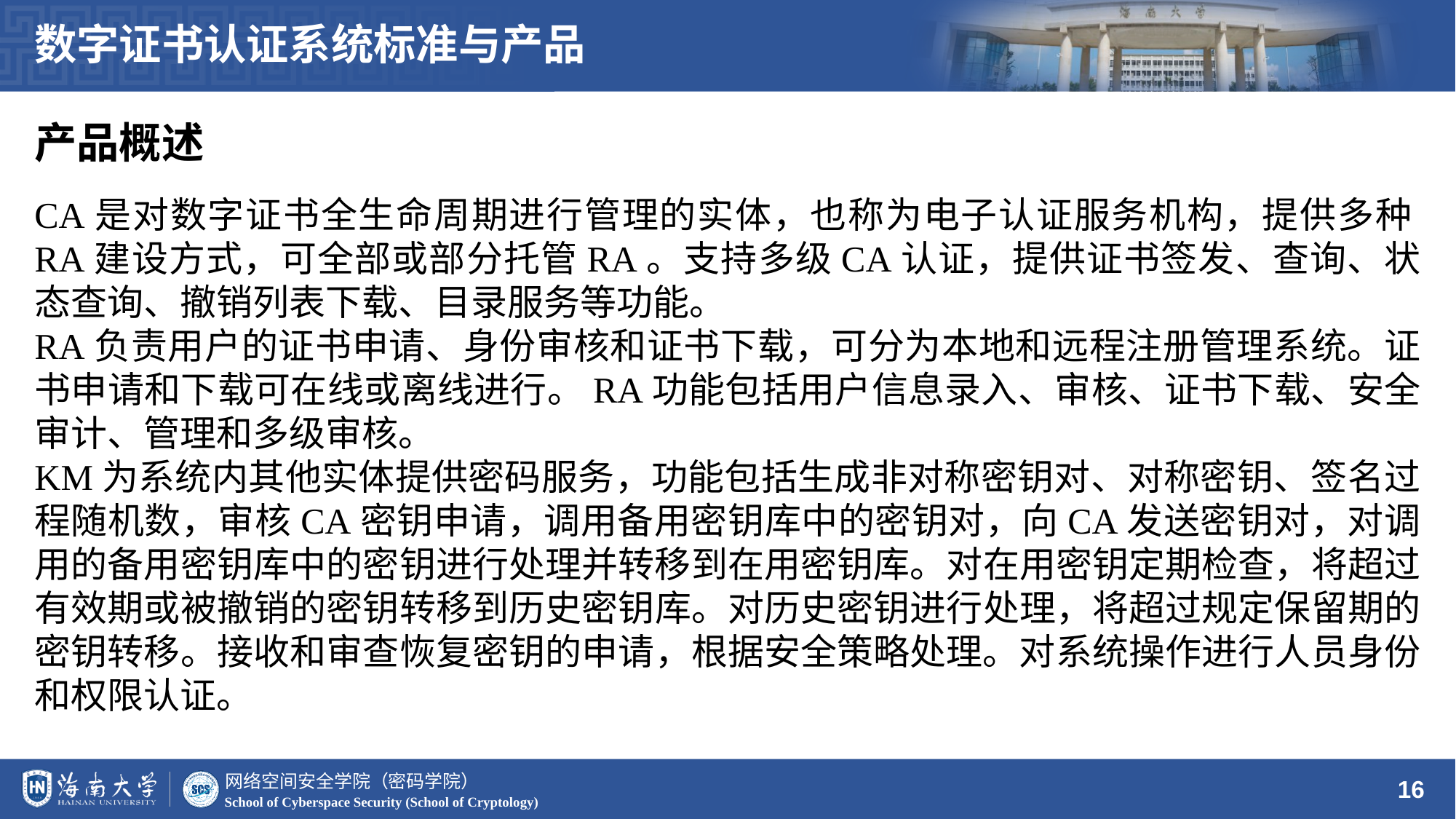

数字证书认证系统标准与产品
产品概述
CA是对数字证书全生命周期进行管理的实体，也称为电子认证服务机构，提供多种RA建设方式，可全部或部分托管RA。支持多级CA认证，提供证书签发、查询、状态查询、撤销列表下载、目录服务等功能。
RA负责用户的证书申请、身份审核和证书下载，可分为本地和远程注册管理系统。证书申请和下载可在线或离线进行。RA功能包括用户信息录入、审核、证书下载、安全审计、管理和多级审核。
KM为系统内其他实体提供密码服务，功能包括生成非对称密钥对、对称密钥、签名过程随机数，审核CA密钥申请，调用备用密钥库中的密钥对，向CA发送密钥对，对调用的备用密钥库中的密钥进行处理并转移到在用密钥库。对在用密钥定期检查，将超过有效期或被撤销的密钥转移到历史密钥库。对历史密钥进行处理，将超过规定保留期的密钥转移。接收和审查恢复密钥的申请，根据安全策略处理。对系统操作进行人员身份和权限认证。
16